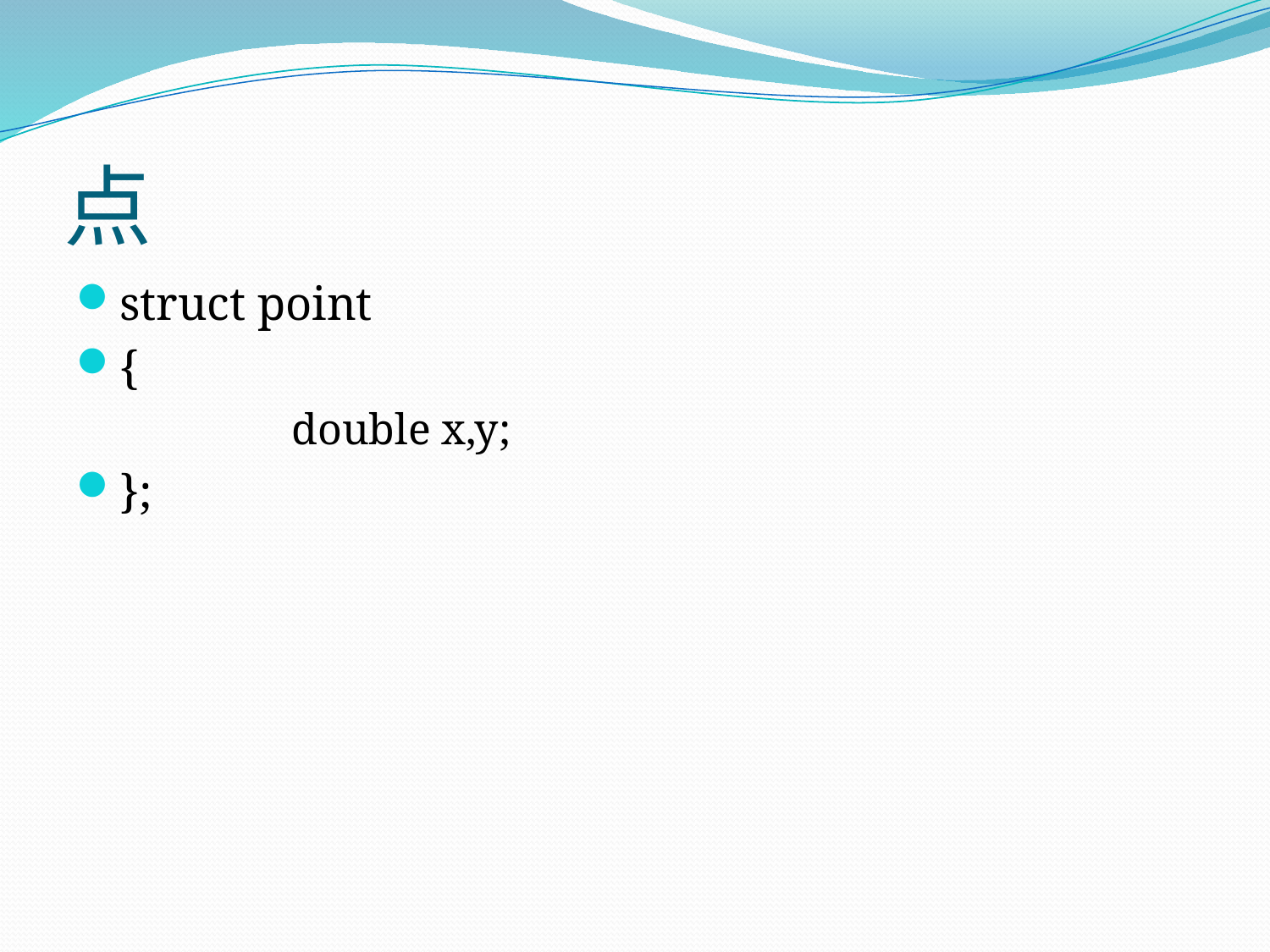

# 点
struct point
{
		double x,y;
};